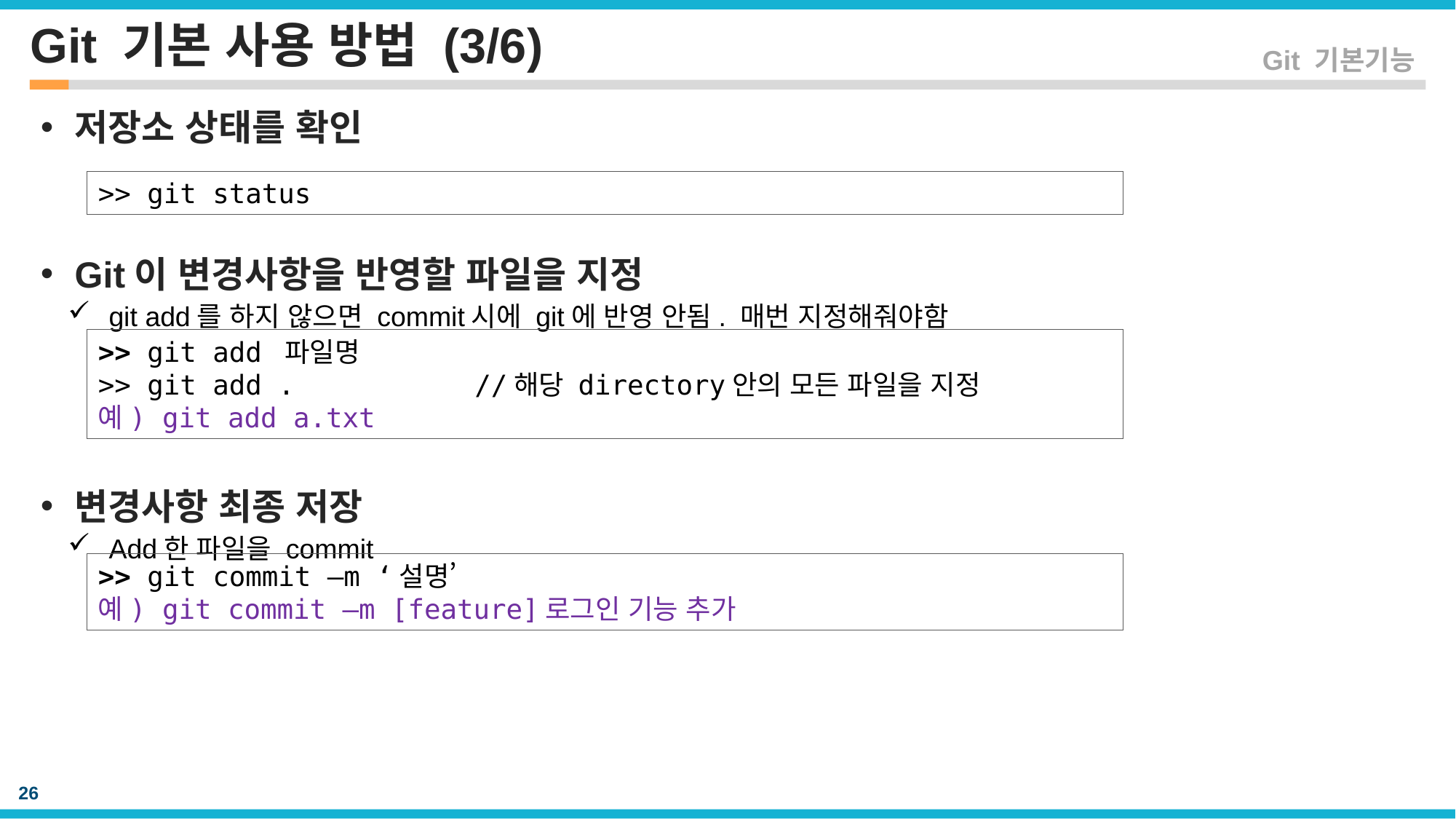

# Git 기본 사용 방법 (3/6)
Git 기본기능
저장소 상태를 확인

Git이 변경사항을 반영할 파일을 지정
git add를 하지 않으면 commit시에 git에 반영 안됨. 매번 지정해줘야함

변경사항 최종 저장
Add한 파일을 commit

>> git status
>> git add 파일명
>> git add .           //해당 directory안의 모든 파일을 지정
예) git add a.txt
>> git commit –m ‘설명’
예) git commit –m [feature]로그인 기능 추가